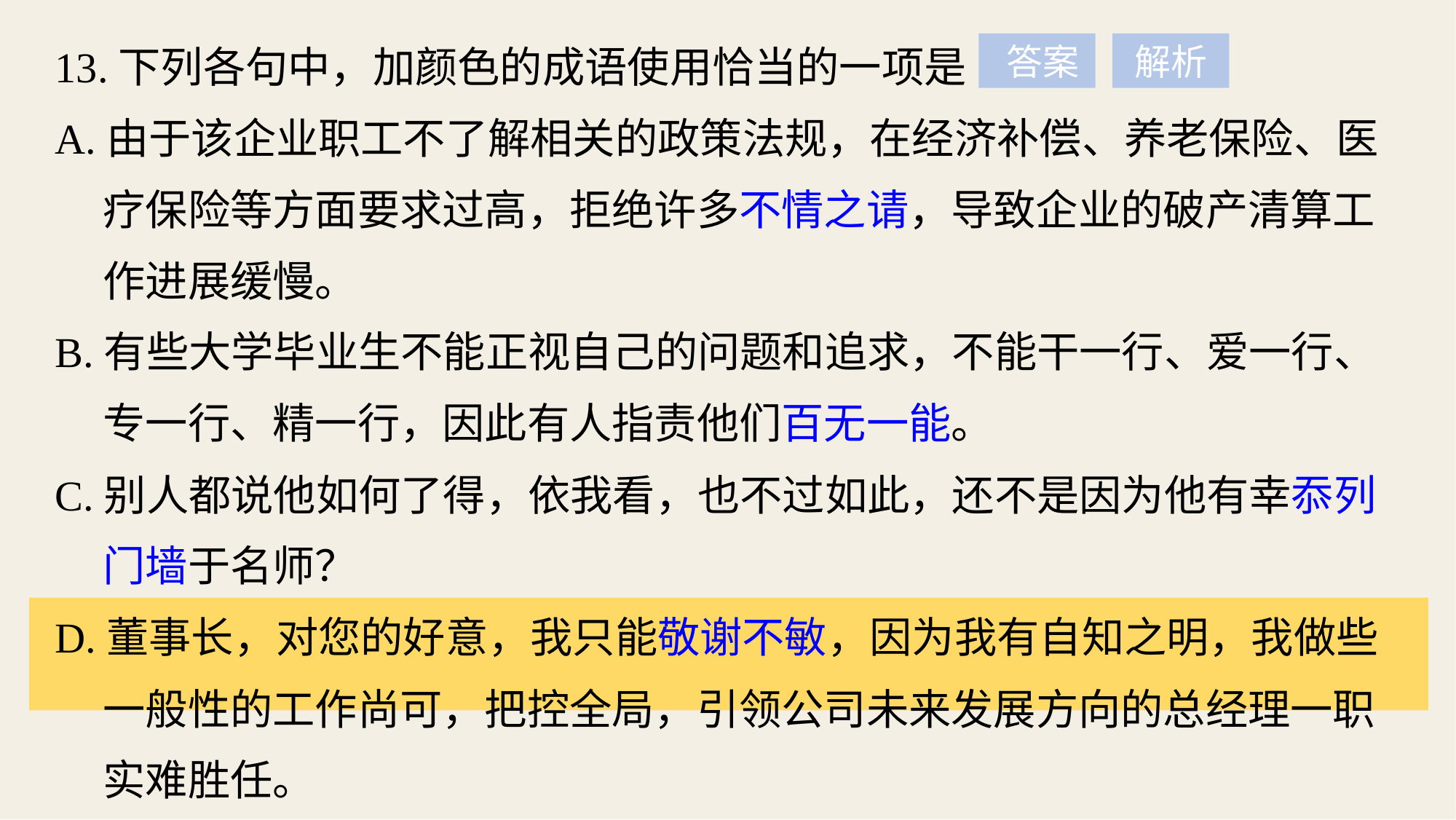

13.下列各句中，加颜色的成语使用恰当的一项是
A.由于该企业职工不了解相关的政策法规，在经济补偿、养老保险、医
    疗保险等方面要求过高，拒绝许多不情之请，导致企业的破产清算工
    作进展缓慢。
B.有些大学毕业生不能正视自己的问题和追求，不能干一行、爱一行、
    专一行、精一行，因此有人指责他们百无一能。
C.别人都说他如何了得，依我看，也不过如此，还不是因为他有幸忝列
    门墙于名师？
D.董事长，对您的好意，我只能敬谢不敏，因为我有自知之明，我做些
    一般性的工作尚可，把控全局，引领公司未来发展方向的总经理一职
    实难胜任。
 答案
解析